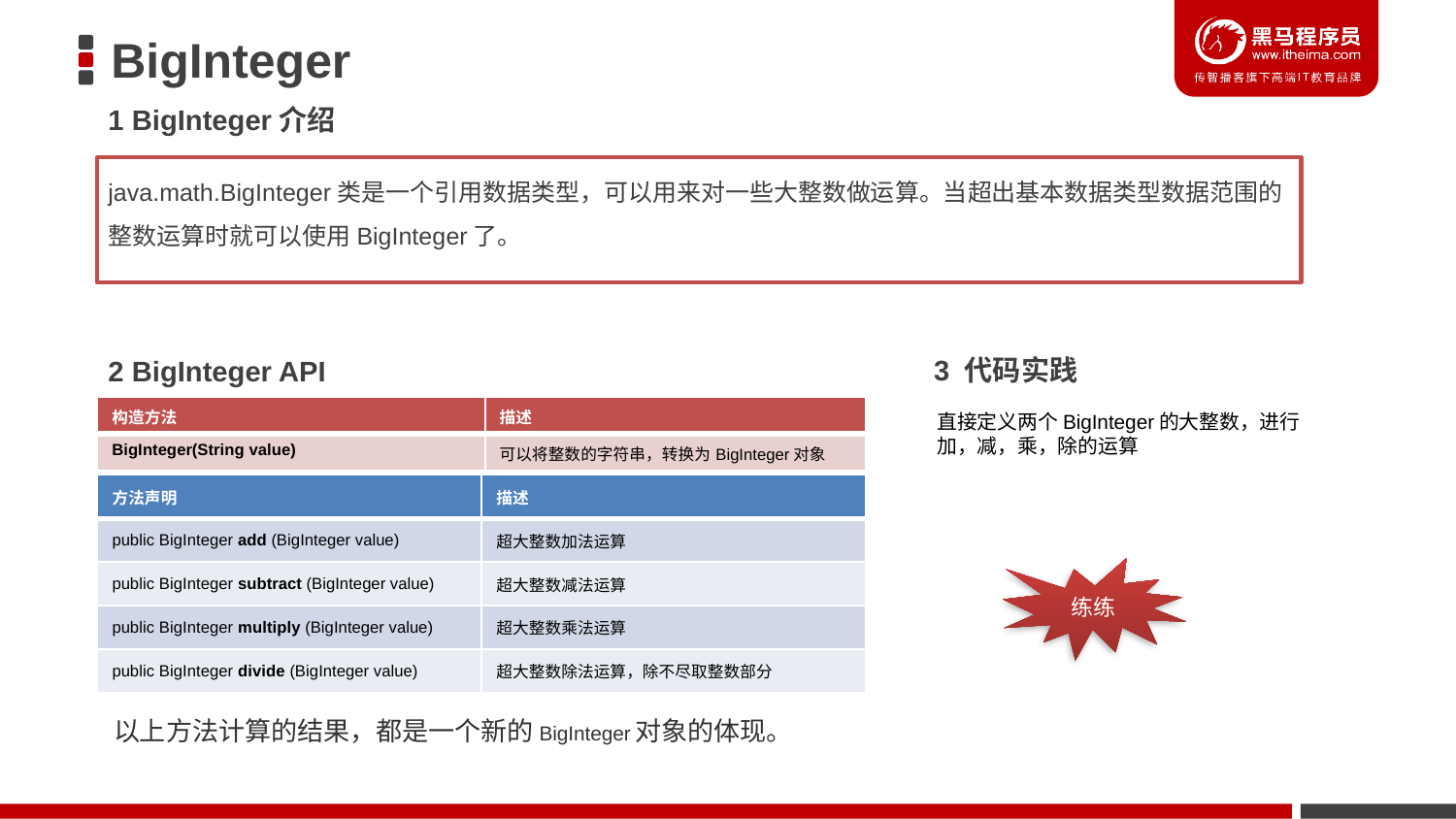

# BigInteger
1 BigInteger介绍
java.math.BigInteger类是一个引用数据类型，可以用来对一些大整数做运算。当超出基本数据类型数据范围的整数运算时就可以使用BigInteger了。
3 代码实践
2 BigInteger API
| 构造方法 | 描述 |
| --- | --- |
| BigInteger(String value) | 可以将整数的字符串，转换为BigInteger对象 |
直接定义两个BigInteger的大整数，进行加，减，乘，除的运算
| 方法声明 | 描述 |
| --- | --- |
| public BigInteger add (BigInteger value) | 超大整数加法运算 |
| public BigInteger subtract (BigInteger value) | 超大整数减法运算 |
| public BigInteger multiply (BigInteger value) | 超大整数乘法运算 |
| public BigInteger divide (BigInteger value) | 超大整数除法运算，除不尽取整数部分 |
练练
以上方法计算的结果，都是一个新的BigInteger对象的体现。